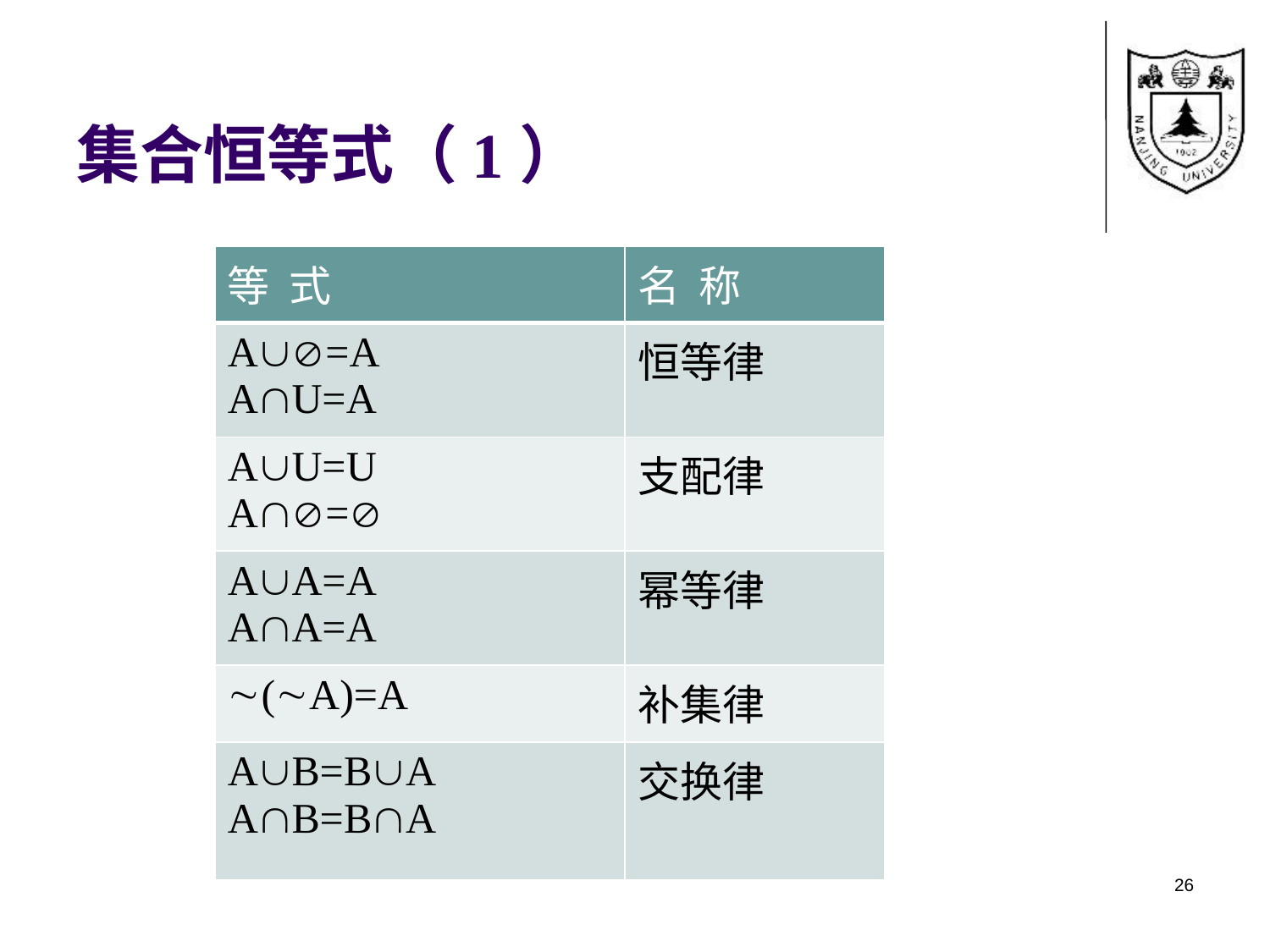

# 集合恒等式（1）
| 等 式 | 名 称 |
| --- | --- |
| A∪∅=A A∩U=A | 恒等律 |
| A∪U=U A∩∅=∅ | 支配律 |
| A∪A=A A∩A=A | 幂等律 |
| ∼(∼A)=A | 补集律 |
| A∪B=B∪A A∩B=B∩A | 交换律 |
26